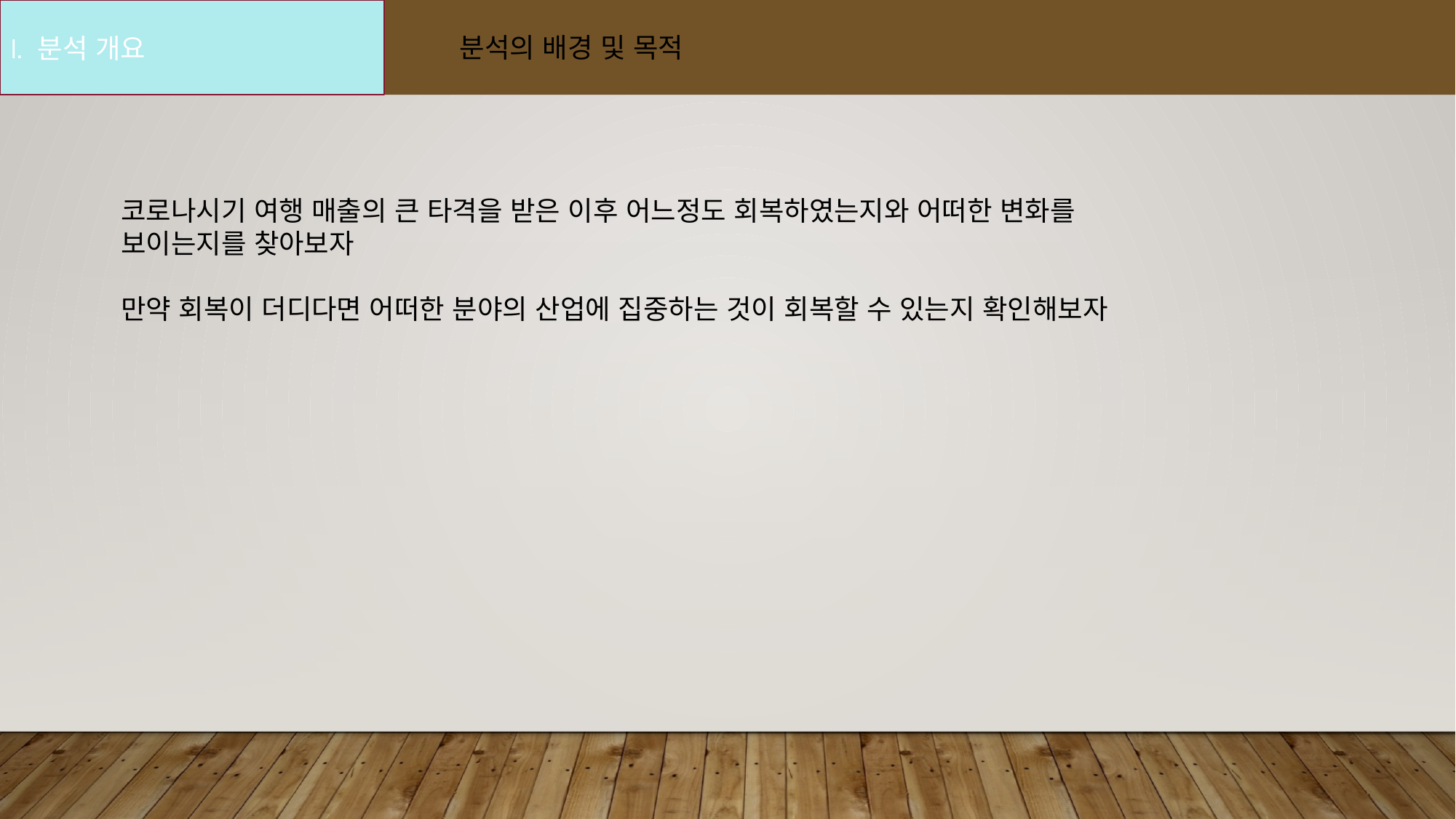

I. 분석 개요
분석의 배경 및 목적
코로나시기 여행 매출의 큰 타격을 받은 이후 어느정도 회복하였는지와 어떠한 변화를 보이는지를 찾아보자

만약 회복이 더디다면 어떠한 분야의 산업에 집중하는 것이 회복할 수 있는지 확인해보자